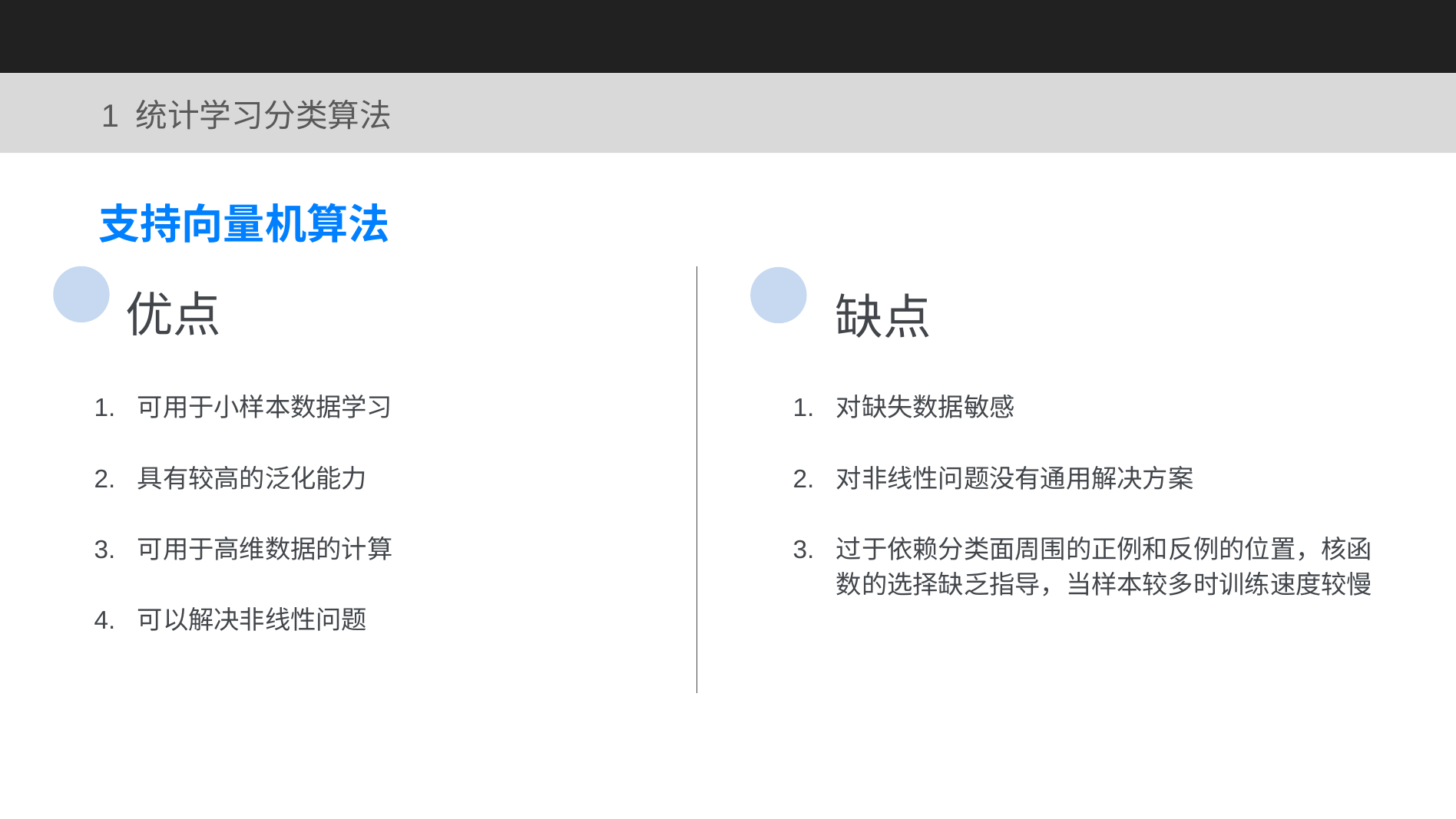

1 统计学习分类算法
支持向量机算法

优点
缺点
可用于小样本数据学习

具有较高的泛化能力

可用于高维数据的计算

可以解决非线性问题
对缺失数据敏感

对非线性问题没有通用解决方案

过于依赖分类面周围的正例和反例的位置，核函数的选择缺乏指导，当样本较多时训练速度较慢